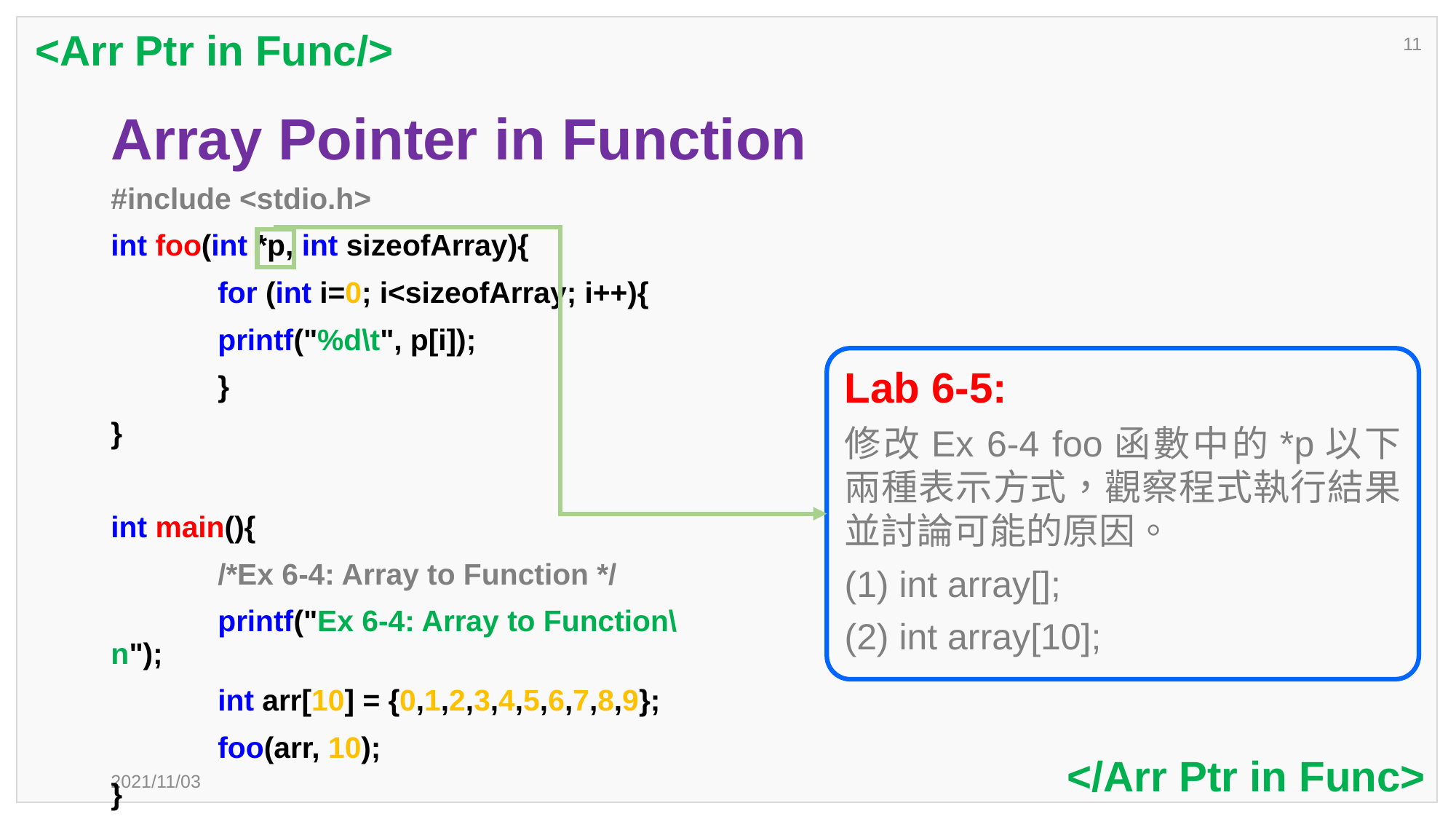

<Arr Ptr in Func/>
11
# Array Pointer in Function
#include <stdio.h>
int foo(int *p, int sizeofArray){
	for (int i=0; i<sizeofArray; i++){
		printf("%d\t", p[i]);
	}
}

int main(){
	/*Ex 6-4: Array to Function */
	printf("Ex 6-4: Array to Function\n");
	int arr[10] = {0,1,2,3,4,5,6,7,8,9};
	foo(arr, 10);
}

Lab 6-5:
修改Ex 6-4 foo函數中的*p以下兩種表示方式，觀察程式執行結果並討論可能的原因。
int array[];
int array[10];
</Arr Ptr in Func>
2021/11/03